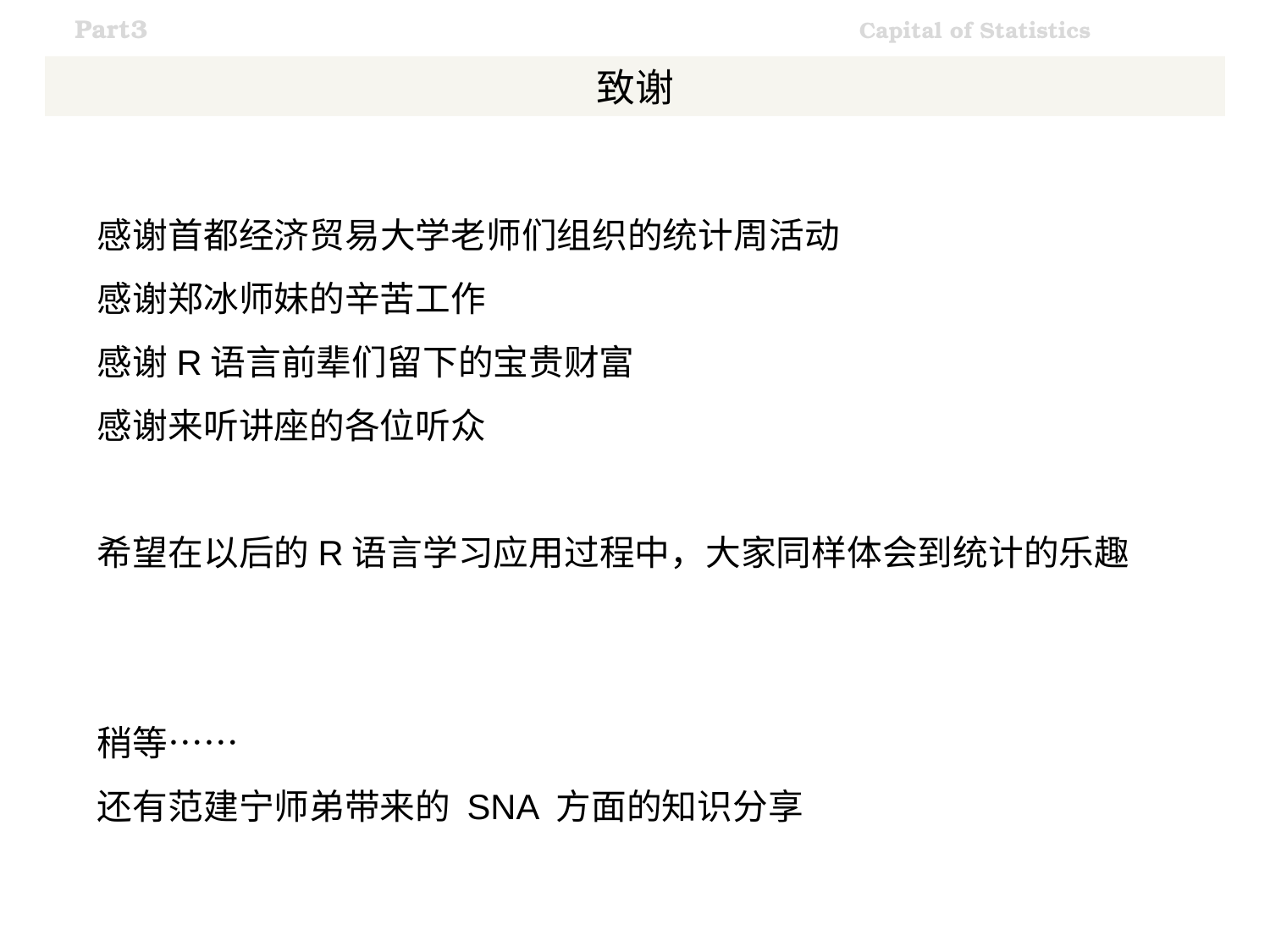

# 致谢
感谢首都经济贸易大学老师们组织的统计周活动
感谢郑冰师妹的辛苦工作
感谢R语言前辈们留下的宝贵财富
感谢来听讲座的各位听众

希望在以后的R语言学习应用过程中，大家同样体会到统计的乐趣

稍等……
还有范建宁师弟带来的 SNA 方面的知识分享